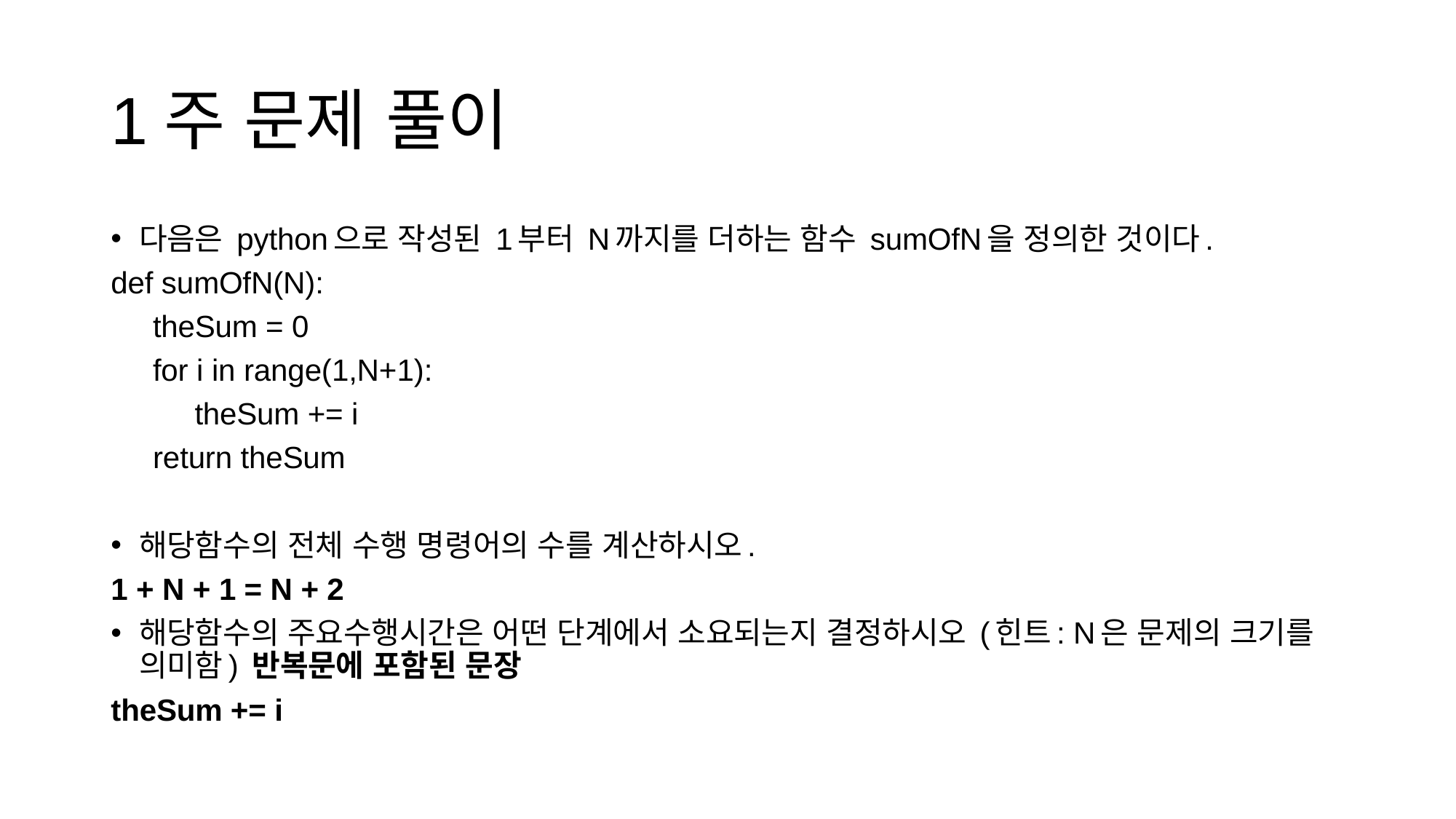

# 1주 문제 풀이
다음은 python으로 작성된 1부터 N까지를 더하는 함수 sumOfN을 정의한 것이다.
def sumOfN(N):
     theSum = 0
     for i in range(1,N+1):
          theSum += i
     return theSum

해당함수의 전체 수행 명령어의 수를 계산하시오.
1 + N + 1 = N + 2
해당함수의 주요수행시간은 어떤 단계에서 소요되는지 결정하시오 (힌트: N은 문제의 크기를 의미함) 반복문에 포함된 문장
theSum += i